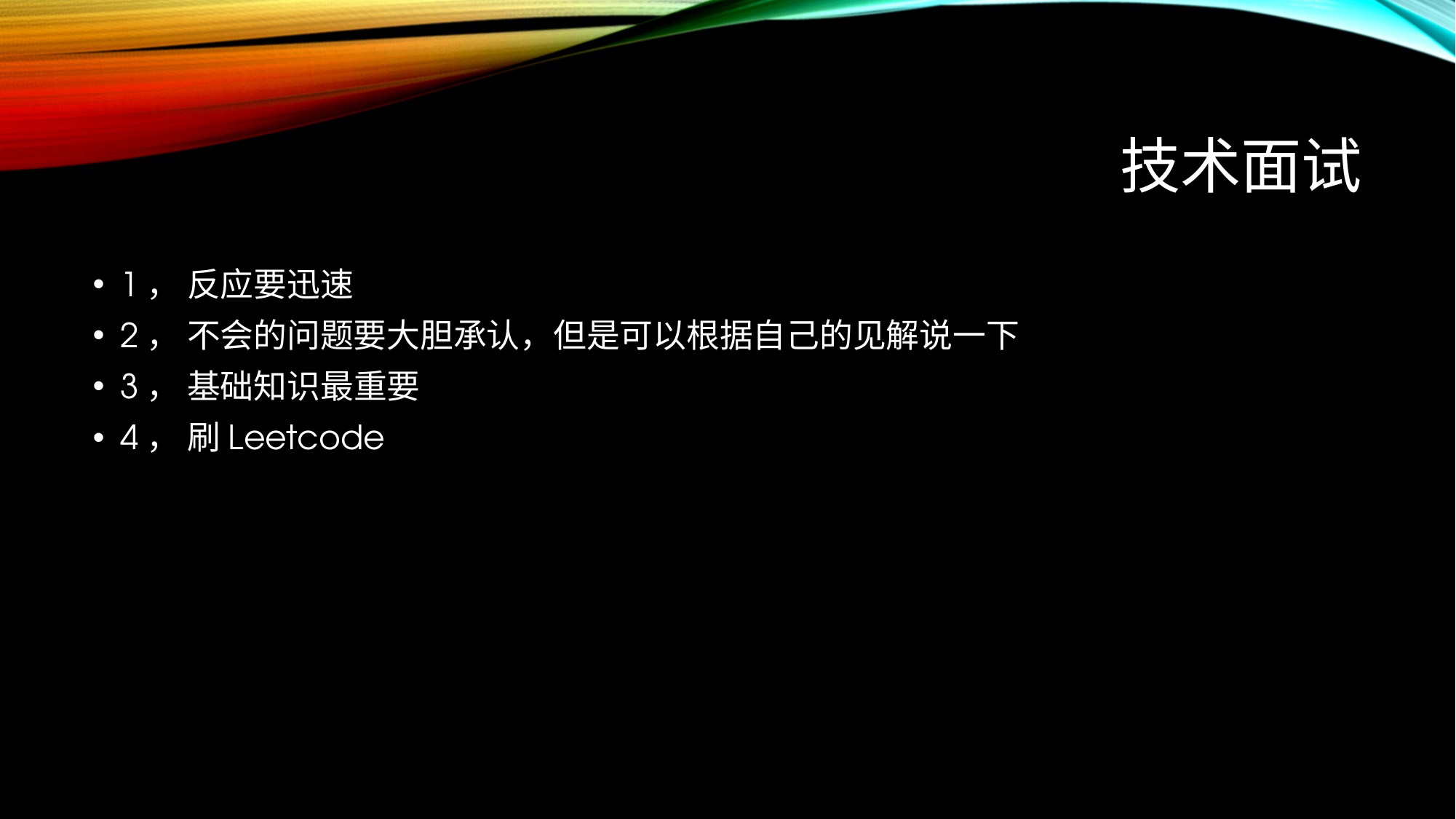

# 技术面试
1， 反应要迅速
2， 不会的问题要大胆承认，但是可以根据自己的见解说一下
3， 基础知识最重要
4， 刷Leetcode